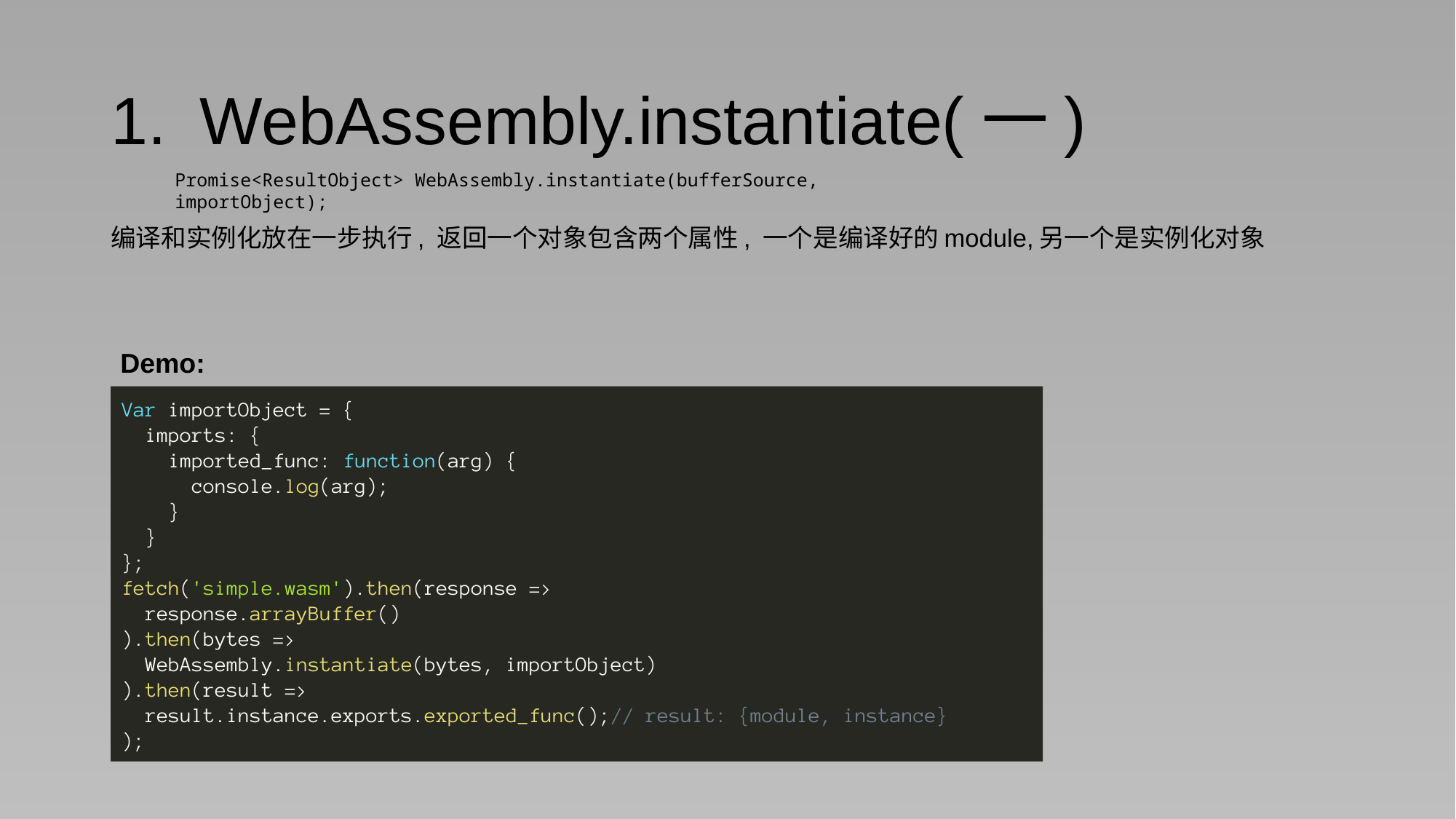

# WebAssembly.instantiate(一)
Promise<ResultObject> WebAssembly.instantiate(bufferSource, importObject);
编译和实例化放在一步执行, 返回一个对象包含两个属性, 一个是编译好的module,另一个是实例化对象
Demo:
 Var importObject = {
   imports: {
     imported_func: function(arg) {
       console.log(arg);
     }
   }
 };
 fetch('simple.wasm').then(response =>
   response.arrayBuffer()
 ).then(bytes =>
   WebAssembly.instantiate(bytes, importObject)
 ).then(result =>
   result.instance.exports.exported_func();// result: {module, instance}
 );